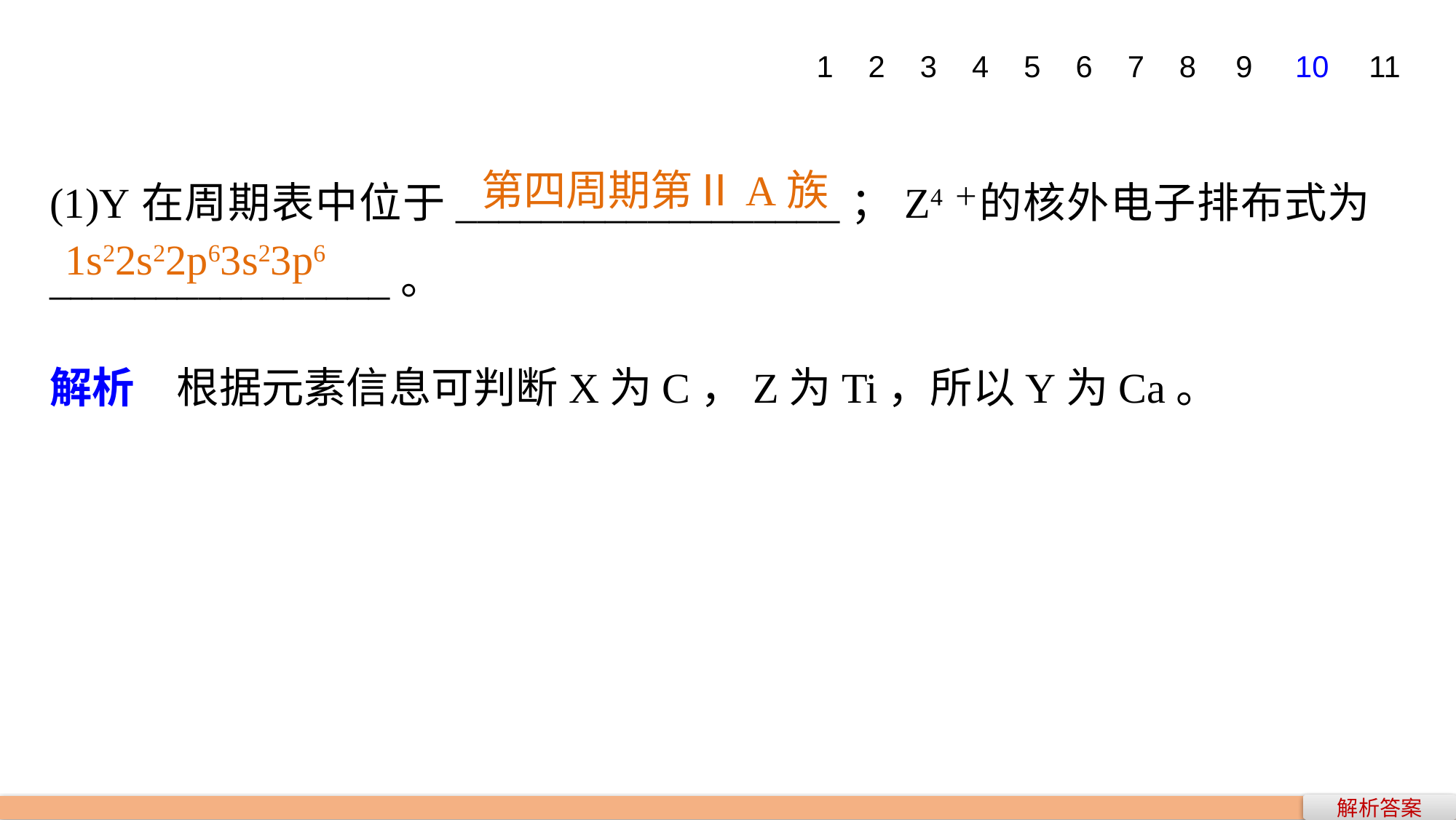

1
2
3
4
5
6
7
8
9
10
11
(1)Y在周期表中位于__________________；Z4＋的核外电子排布式为________________。
第四周期第ⅡA族
1s22s22p63s23p6
解析　根据元素信息可判断X为C，Z为Ti，所以Y为Ca。
解析答案